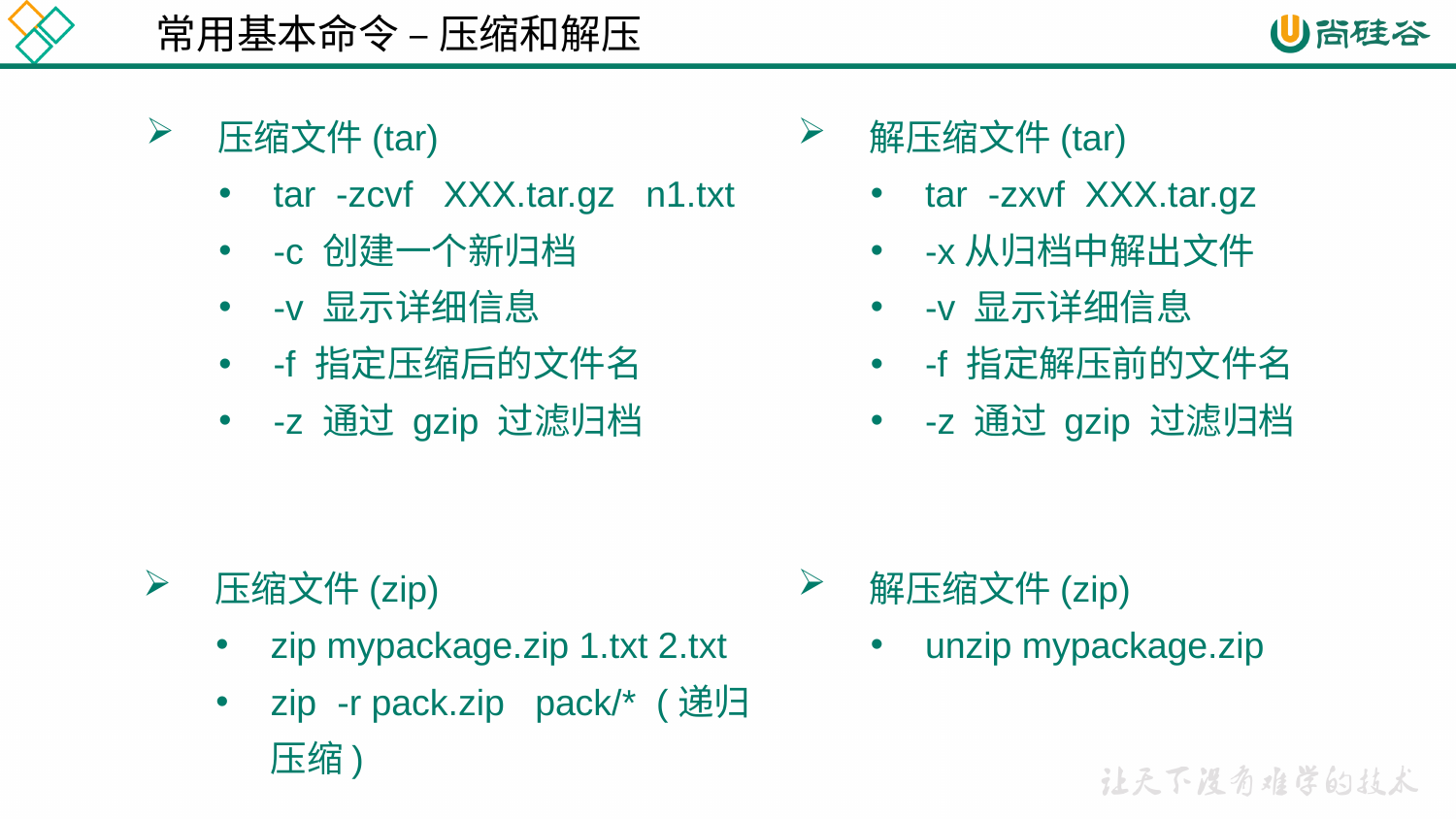

常用基本命令 – 压缩和解压
 压缩文件(tar)
tar  -zcvf   XXX.tar.gz   n1.txt
-c 创建一个新归档
-v 显示详细信息
-f 指定压缩后的文件名
-z 通过 gzip 过滤归档
 解压缩文件(tar)
tar  -zxvf  XXX.tar.gz
-x从归档中解出文件
-v 显示详细信息
-f 指定解压前的文件名
-z 通过 gzip 过滤归档
 解压缩文件(zip)
unzip mypackage.zip
 压缩文件(zip)
zip mypackage.zip 1.txt 2.txt
zip  -r pack.zip   pack/*  (递归压缩)